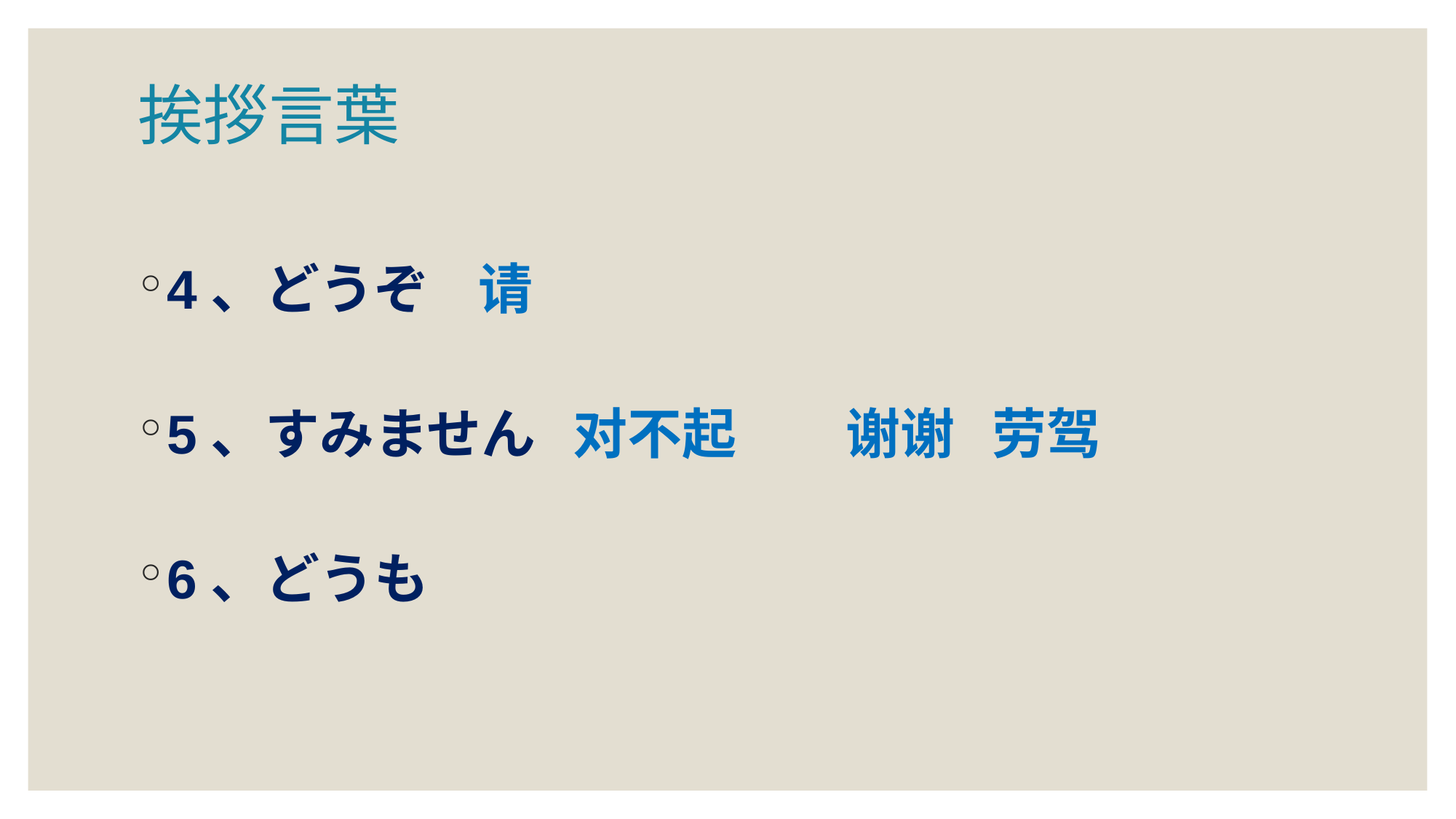

# 挨拶言葉
4、どうぞ    请
5、すみません   对不起　　谢谢   劳驾
6、どうも